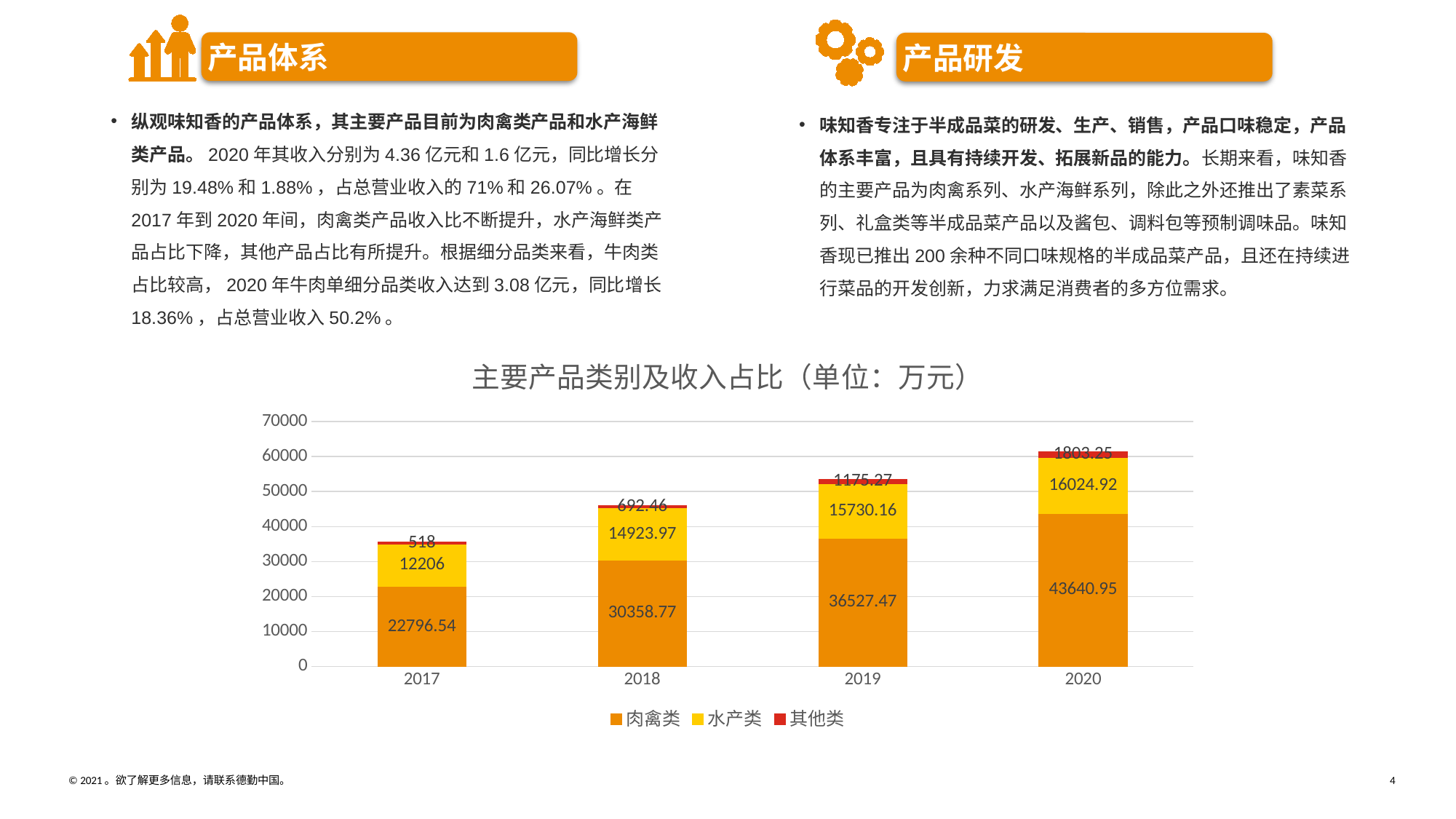

产品体系
产品研发
纵观味知香的产品体系，其主要产品目前为肉禽类产品和水产海鲜类产品。2020年其收入分别为4.36亿元和1.6亿元，同比增长分别为19.48%和1.88%，占总营业收入的71%和26.07%。在2017年到2020年间，肉禽类产品收入比不断提升，水产海鲜类产品占比下降，其他产品占比有所提升。根据细分品类来看，牛肉类占比较高，2020年牛肉单细分品类收入达到3.08亿元，同比增长18.36%，占总营业收入50.2%。
味知香专注于半成品菜的研发、生产、销售，产品口味稳定，产品体系丰富，且具有持续开发、拓展新品的能力。长期来看，味知香的主要产品为肉禽系列、水产海鲜系列，除此之外还推出了素菜系列、礼盒类等半成品菜产品以及酱包、调料包等预制调味品。味知香现已推出200余种不同口味规格的半成品菜产品，且还在持续进行菜品的开发创新，力求满足消费者的多方位需求。

### Chart: 主要产品类别及收入占比（单位：万元）

| Category | 肉禽类 | 水产类 | 其他类 |
|---|---|---|---|
| 2017 | 22796.54 | 12206.0 | 518.0 |
| 2018 | 30358.77 | 14923.97 | 692.46 |
| 2019 | 36527.47 | 15730.16 | 1175.27 |
| 2020 | 43640.95 | 16024.92 | 1803.25 |